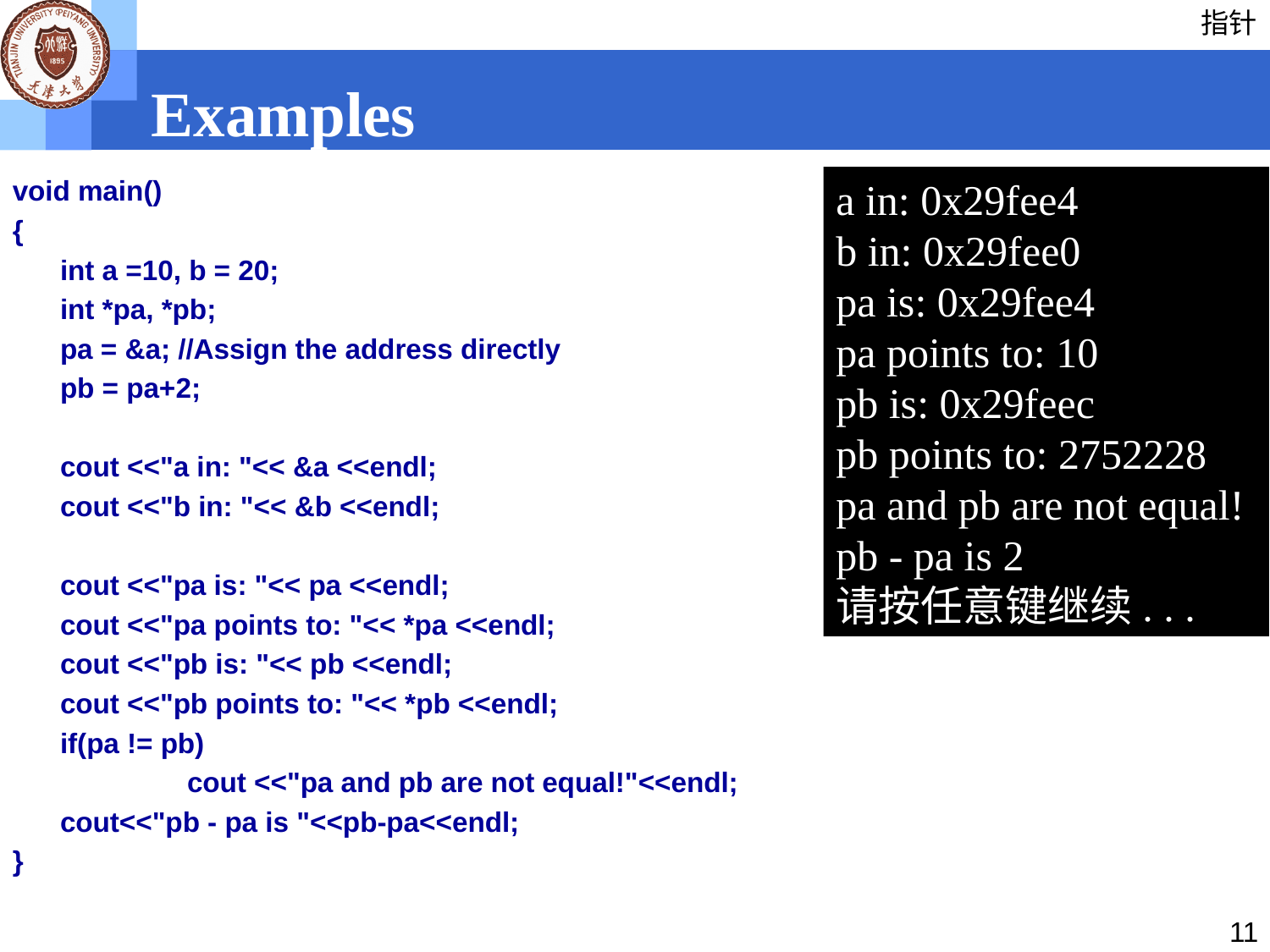

Examples
void main()
{
	int a =10, b = 20;
	int *pa, *pb;
	pa = &a; //Assign the address directly
	pb = pa+2;

	cout <<"a in: "<< &a <<endl;
	cout <<"b in: "<< &b <<endl;

	cout <<"pa is: "<< pa <<endl;
	cout <<"pa points to: "<< *pa <<endl;
	cout <<"pb is: "<< pb <<endl;
	cout <<"pb points to: "<< *pb <<endl;
	if(pa != pb)
		cout <<"pa and pb are not equal!"<<endl;
	cout<<"pb - pa is "<<pb-pa<<endl;
}
a in: 0x29fee4
b in: 0x29fee0
pa is: 0x29fee4
pa points to: 10
pb is: 0x29feec
pb points to: 2752228
pa and pb are not equal!
pb - pa is 2
请按任意键继续. . .
11